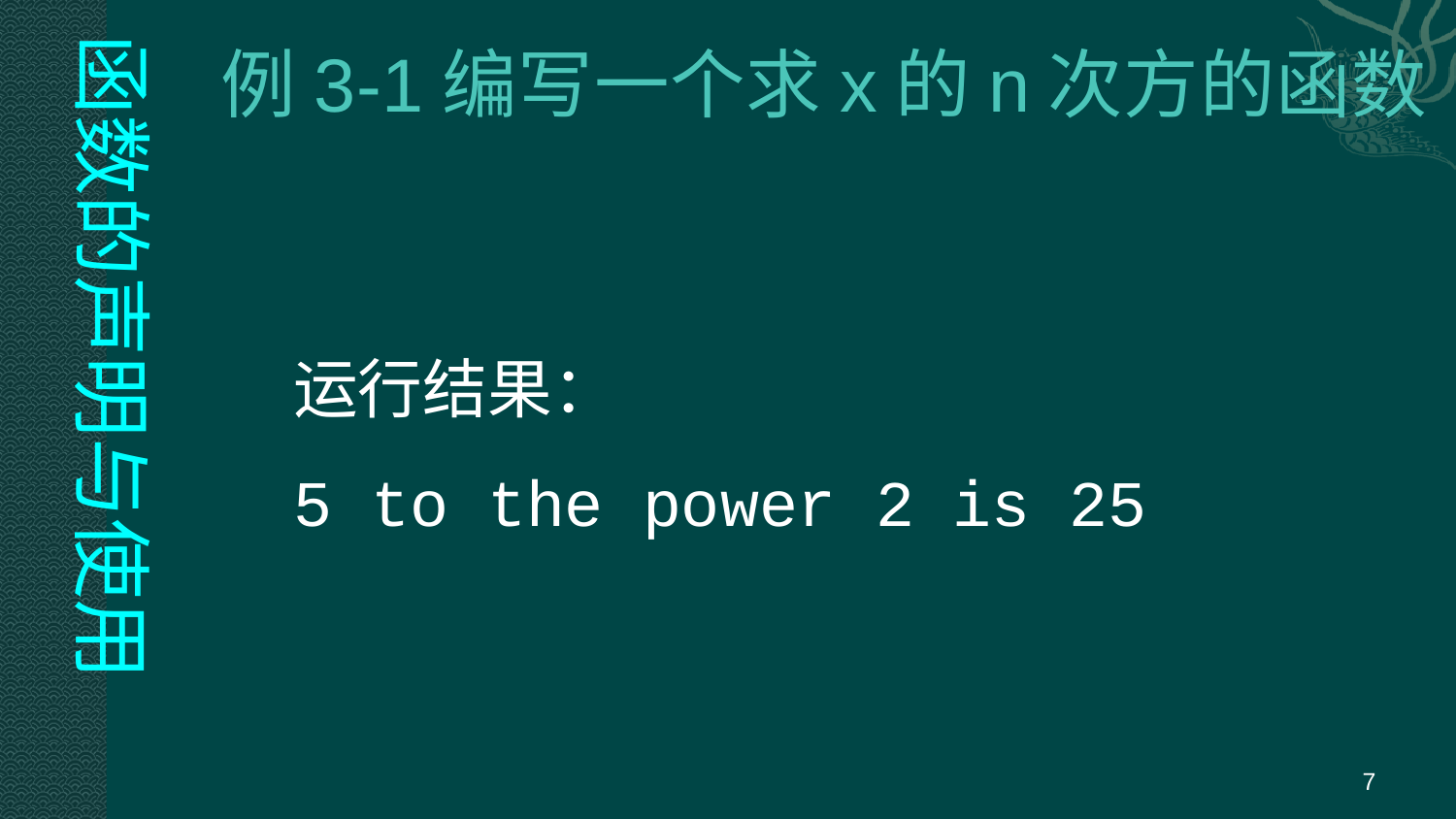

函数的声明与使用
# 例3-1编写一个求x的n次方的函数

运行结果：
5 to the power 2 is 25
7